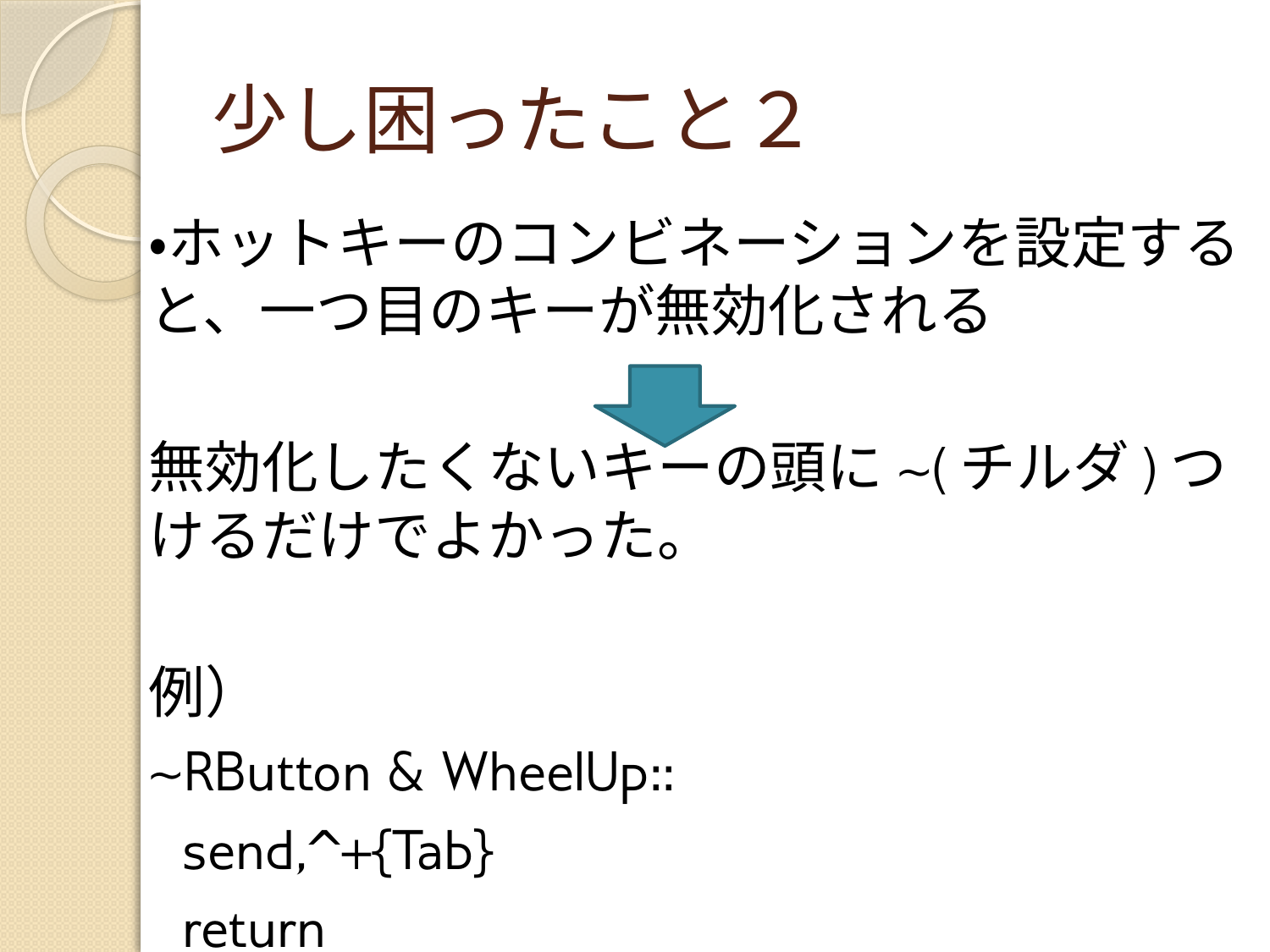

# 少し困ったこと２
・ホットキーのコンビネーションを設定すると、一つ目のキーが無効化される

無効化したくないキーの頭に~(チルダ)つけるだけでよかった。

例）
~RButton & WheelUp::
  send,^+{Tab}
  return